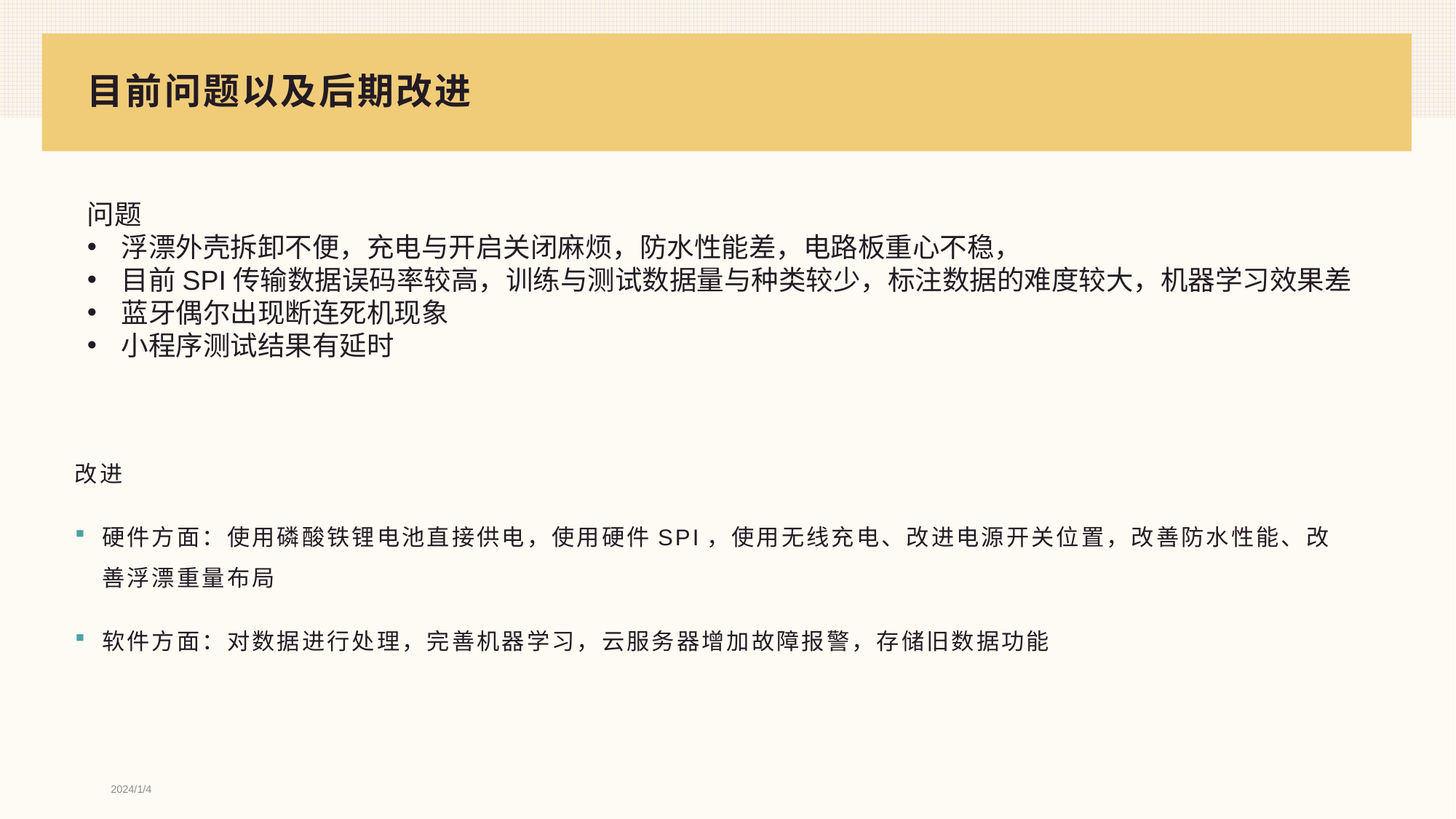

# 目前问题以及后期改进
问题
浮漂外壳拆卸不便，充电与开启关闭麻烦，防水性能差，电路板重心不稳，
目前SPI传输数据误码率较高，训练与测试数据量与种类较少，标注数据的难度较大，机器学习效果差
蓝牙偶尔出现断连死机现象
小程序测试结果有延时
改进
硬件方面：使用磷酸铁锂电池直接供电，使用硬件SPI，使用无线充电、改进电源开关位置，改善防水性能、改善浮漂重量布局
软件方面：对数据进行处理，完善机器学习，云服务器增加故障报警，存储旧数据功能
2024/1/4